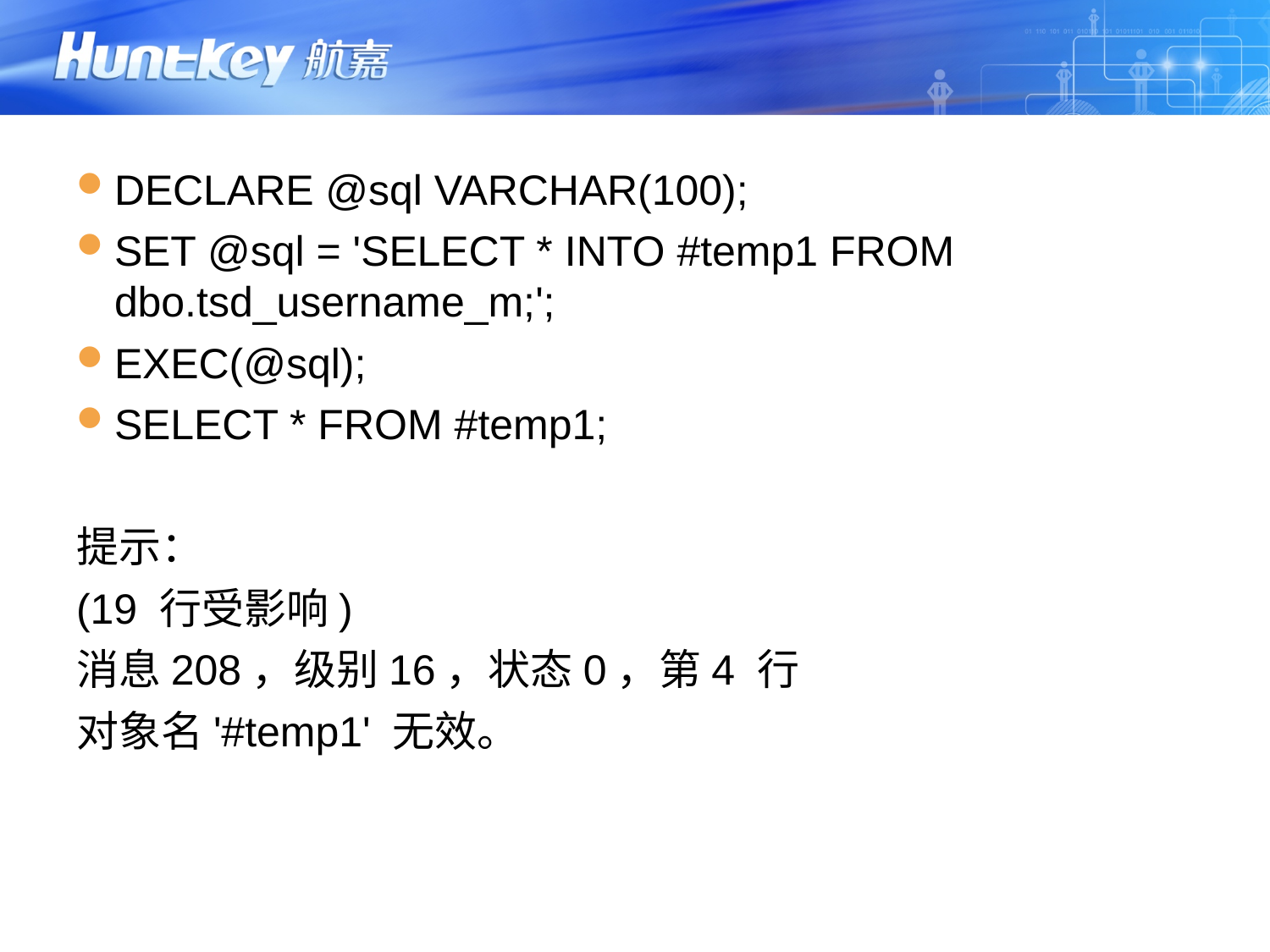

DECLARE @sql VARCHAR(100);
SET @sql = 'SELECT * INTO #temp1 FROM dbo.tsd_username_m;';
EXEC(@sql);
SELECT * FROM #temp1;

提示：
(19 行受影响)
消息208，级别16，状态0，第4 行
对象名'#temp1' 无效。